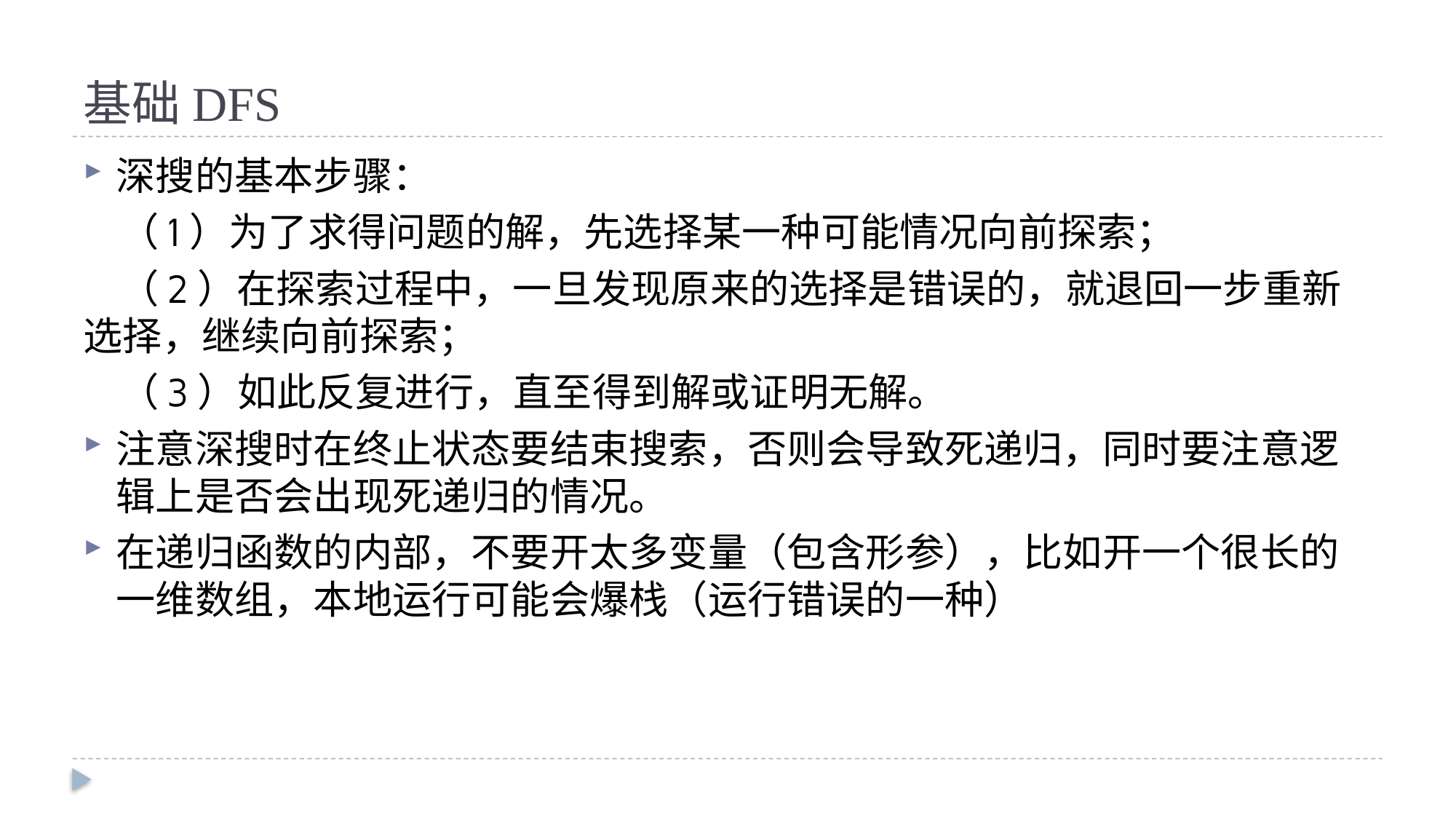

# 基础DFS
深搜的基本步骤：
   （1）为了求得问题的解，先选择某一种可能情况向前探索；
   （2）在探索过程中，一旦发现原来的选择是错误的，就退回一步重新选择，继续向前探索；
   （3）如此反复进行，直至得到解或证明无解。
注意深搜时在终止状态要结束搜索，否则会导致死递归，同时要注意逻 辑上是否会出现死递归的情况。
在递归函数的内部，不要开太多变量（包含形参），比如开一个很长的 一维数组，本地运行可能会爆栈（运行错误的一种）